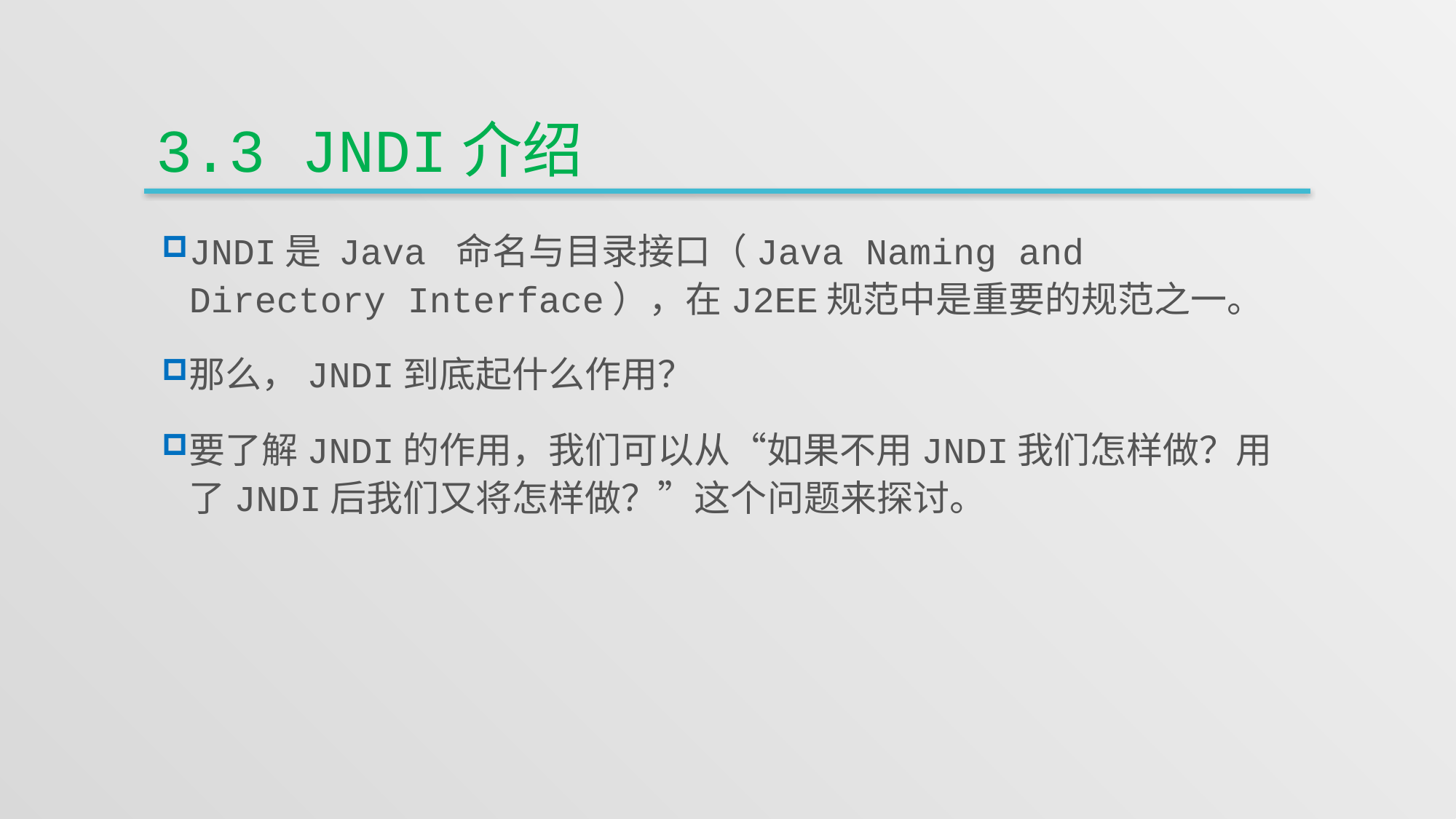

# 3.3 JNDI介绍
JNDI是 Java 命名与目录接口（Java Naming and Directory Interface），在J2EE规范中是重要的规范之一。
那么，JNDI到底起什么作用？
要了解JNDI的作用，我们可以从“如果不用JNDI我们怎样做？用了JNDI后我们又将怎样做？”这个问题来探讨。